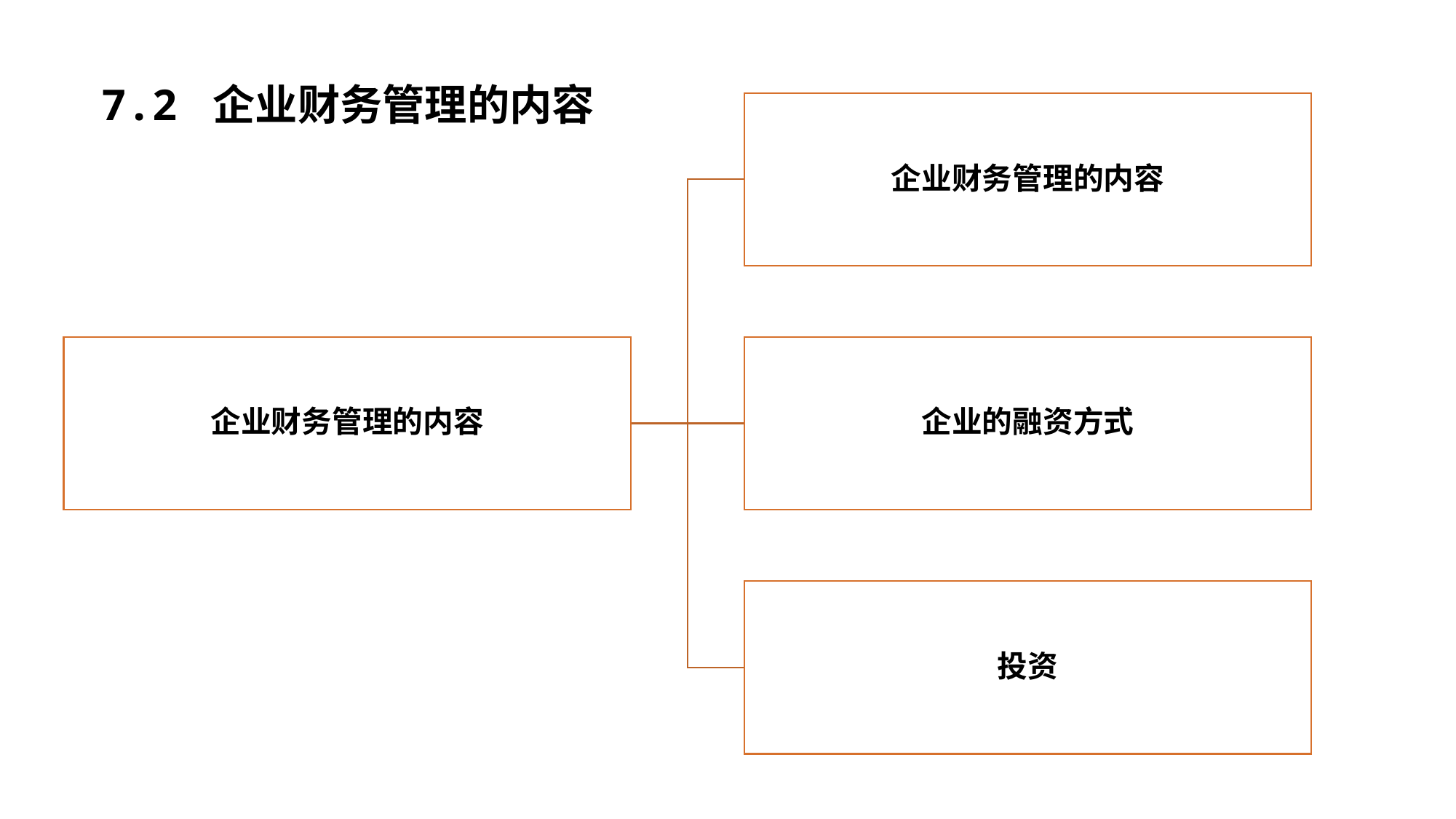

企业财务管理的内容
企业财务管理的内容
企业的融资方式
投资
7.2 企业财务管理的内容